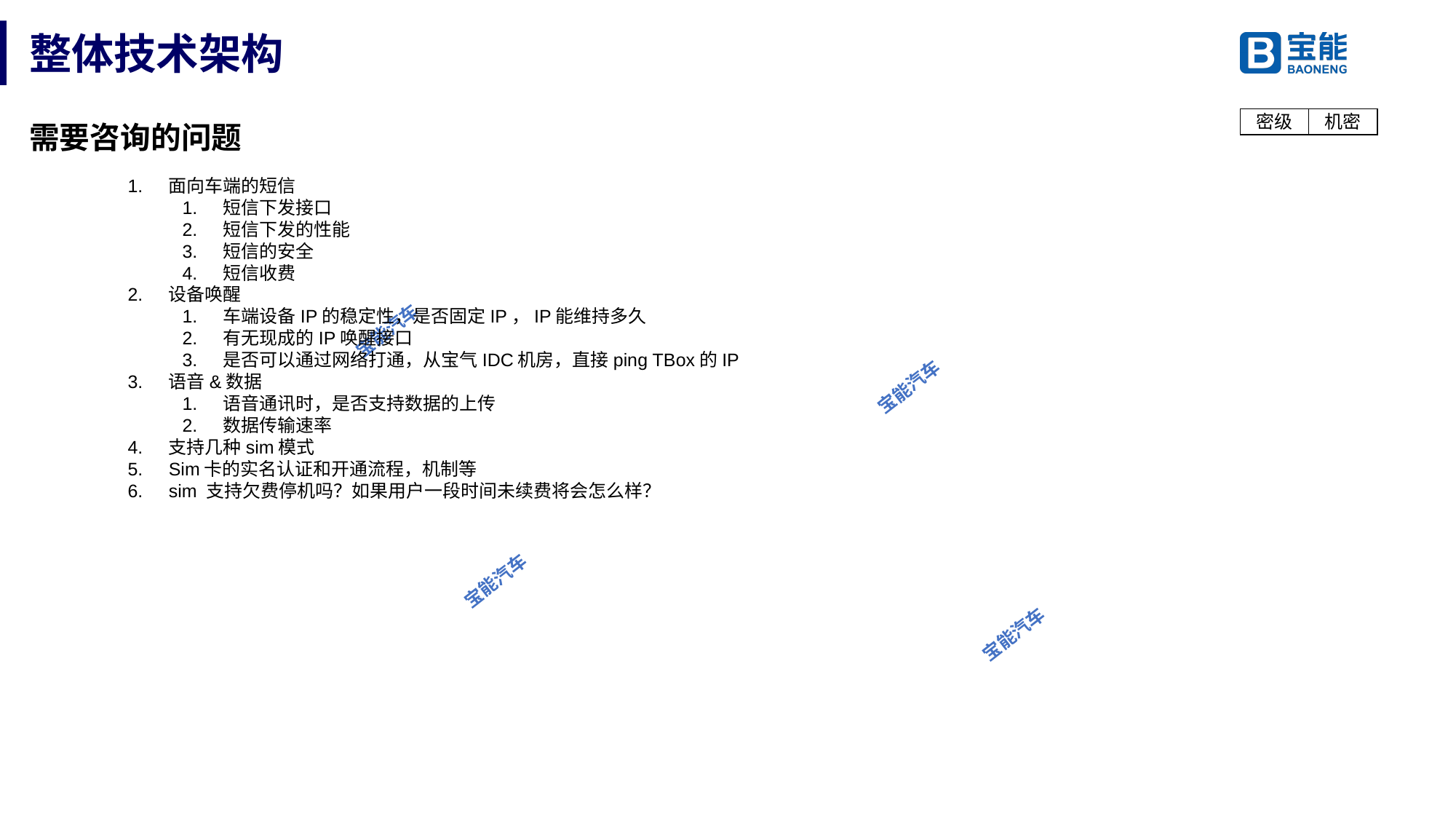

# 整体技术架构
需要咨询的问题
面向车端的短信
短信下发接口
短信下发的性能
短信的安全
短信收费
设备唤醒
车端设备IP的稳定性，是否固定IP，IP能维持多久
有无现成的IP唤醒接口
是否可以通过网络打通，从宝气IDC机房，直接ping TBox的IP
语音&数据
语音通讯时，是否支持数据的上传
数据传输速率
支持几种sim模式
Sim卡的实名认证和开通流程，机制等
sim 支持欠费停机吗？如果用户一段时间未续费将会怎么样？
6